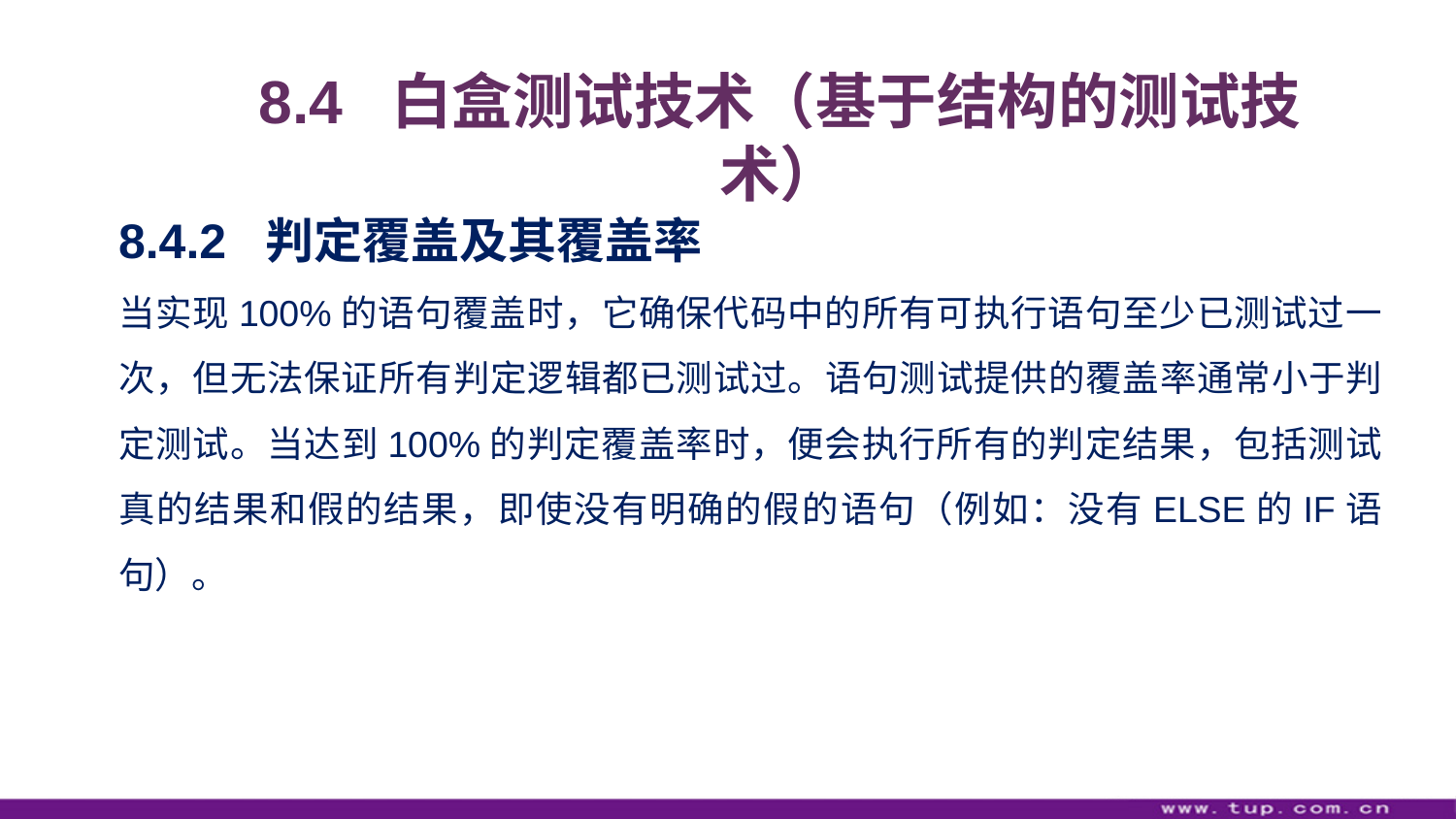

8.4  白盒测试技术（基于结构的测试技术）

8.4.2  判定覆盖及其覆盖率
当实现100%的语句覆盖时，它确保代码中的所有可执行语句至少已测试过一次，但无法保证所有判定逻辑都已测试过。语句测试提供的覆盖率通常小于判定测试。当达到100%的判定覆盖率时，便会执行所有的判定结果，包括测试真的结果和假的结果，即使没有明确的假的语句（例如：没有ELSE的IF语句）。